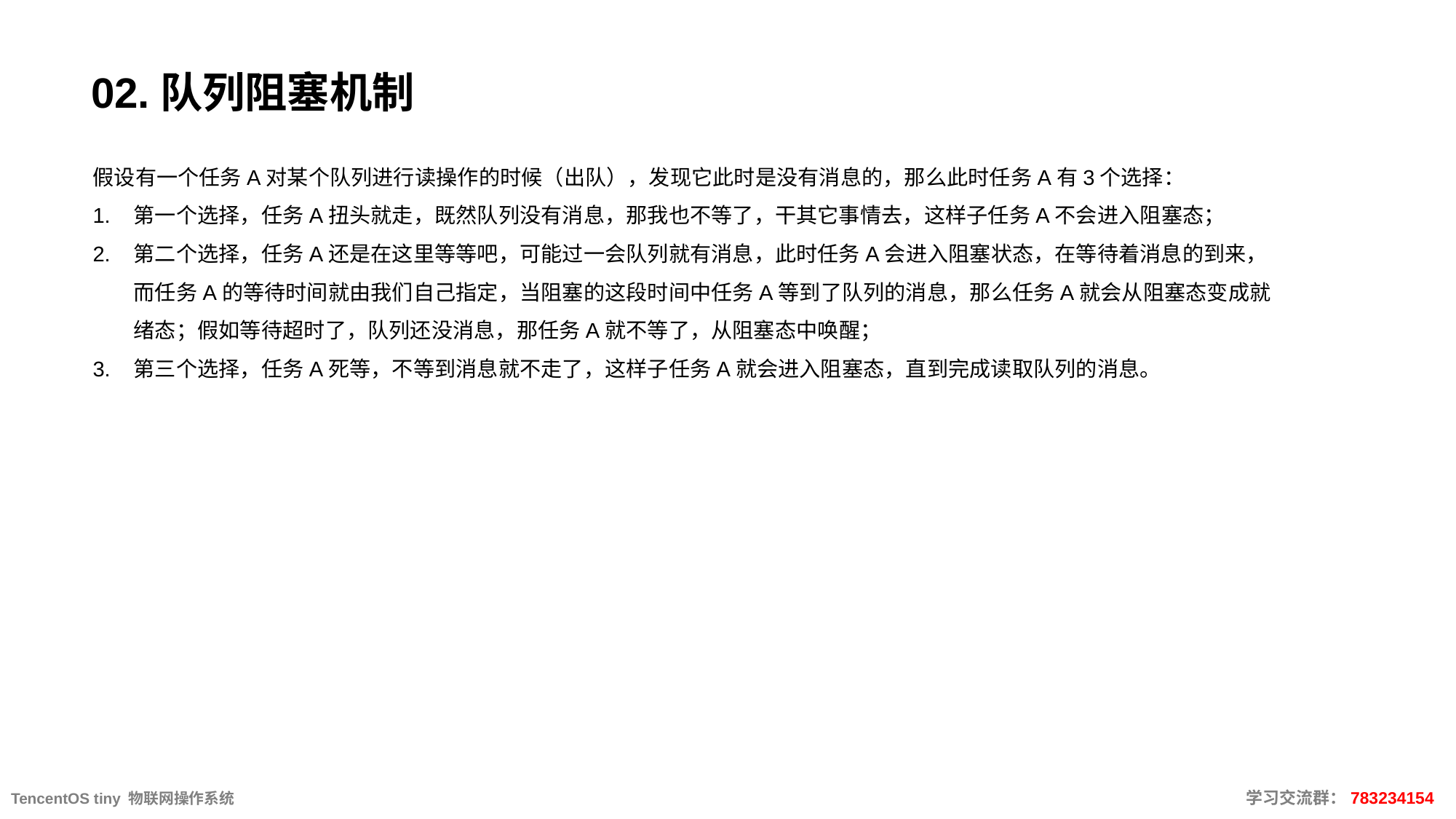

# 02.队列阻塞机制
假设有一个任务A对某个队列进行读操作的时候（出队），发现它此时是没有消息的，那么此时任务A有3个选择：
第一个选择，任务A扭头就走，既然队列没有消息，那我也不等了，干其它事情去，这样子任务A不会进入阻塞态；
第二个选择，任务A还是在这里等等吧，可能过一会队列就有消息，此时任务A会进入阻塞状态，在等待着消息的到来，而任务A的等待时间就由我们自己指定，当阻塞的这段时间中任务A等到了队列的消息，那么任务A就会从阻塞态变成就绪态；假如等待超时了，队列还没消息，那任务A就不等了，从阻塞态中唤醒；
第三个选择，任务A死等，不等到消息就不走了，这样子任务A就会进入阻塞态，直到完成读取队列的消息。

TencentOS tiny 物联网操作系统									          学习交流群：783234154